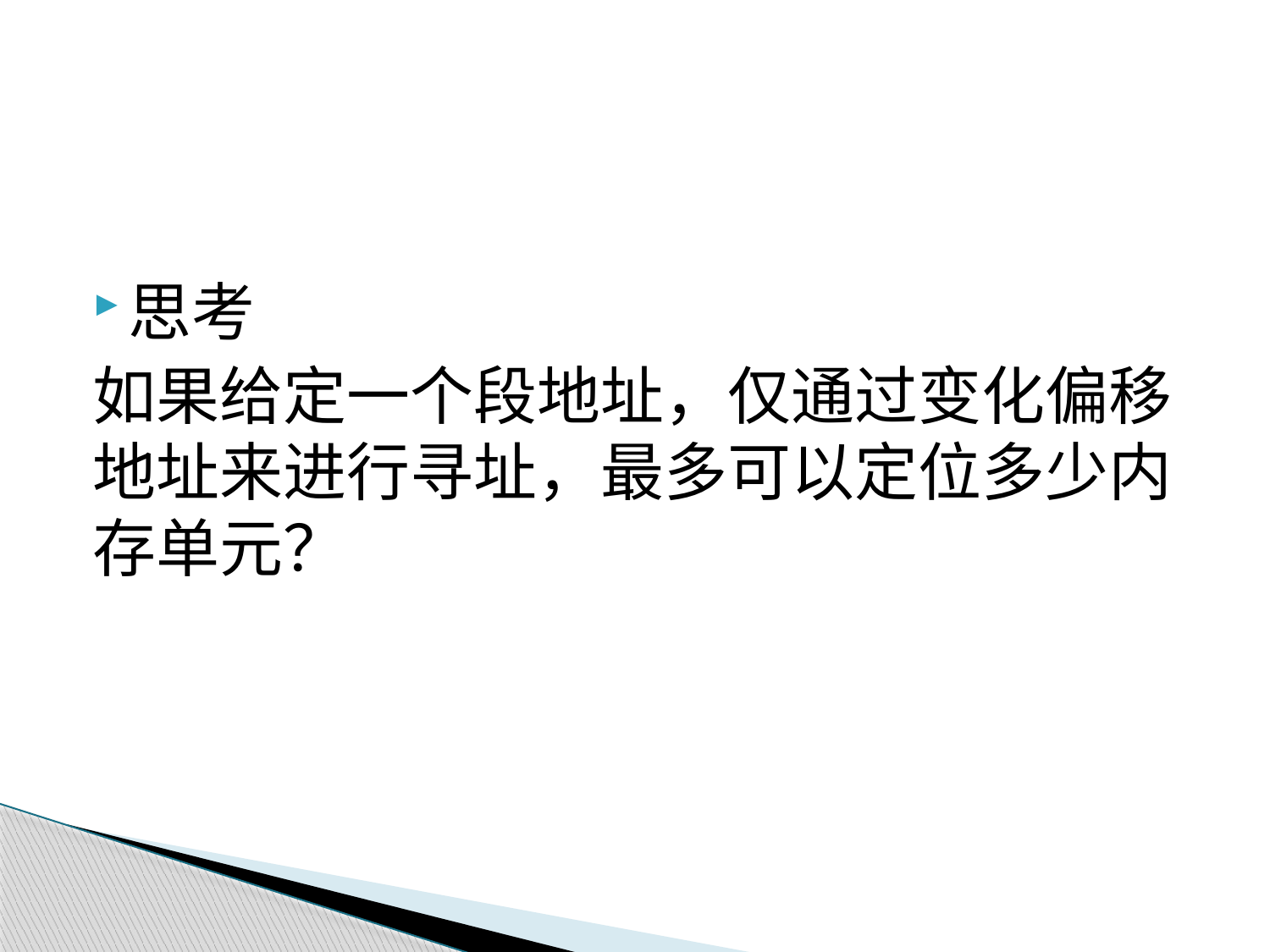

思考
如果给定一个段地址，仅通过变化偏移地址来进行寻址，最多可以定位多少内存单元？